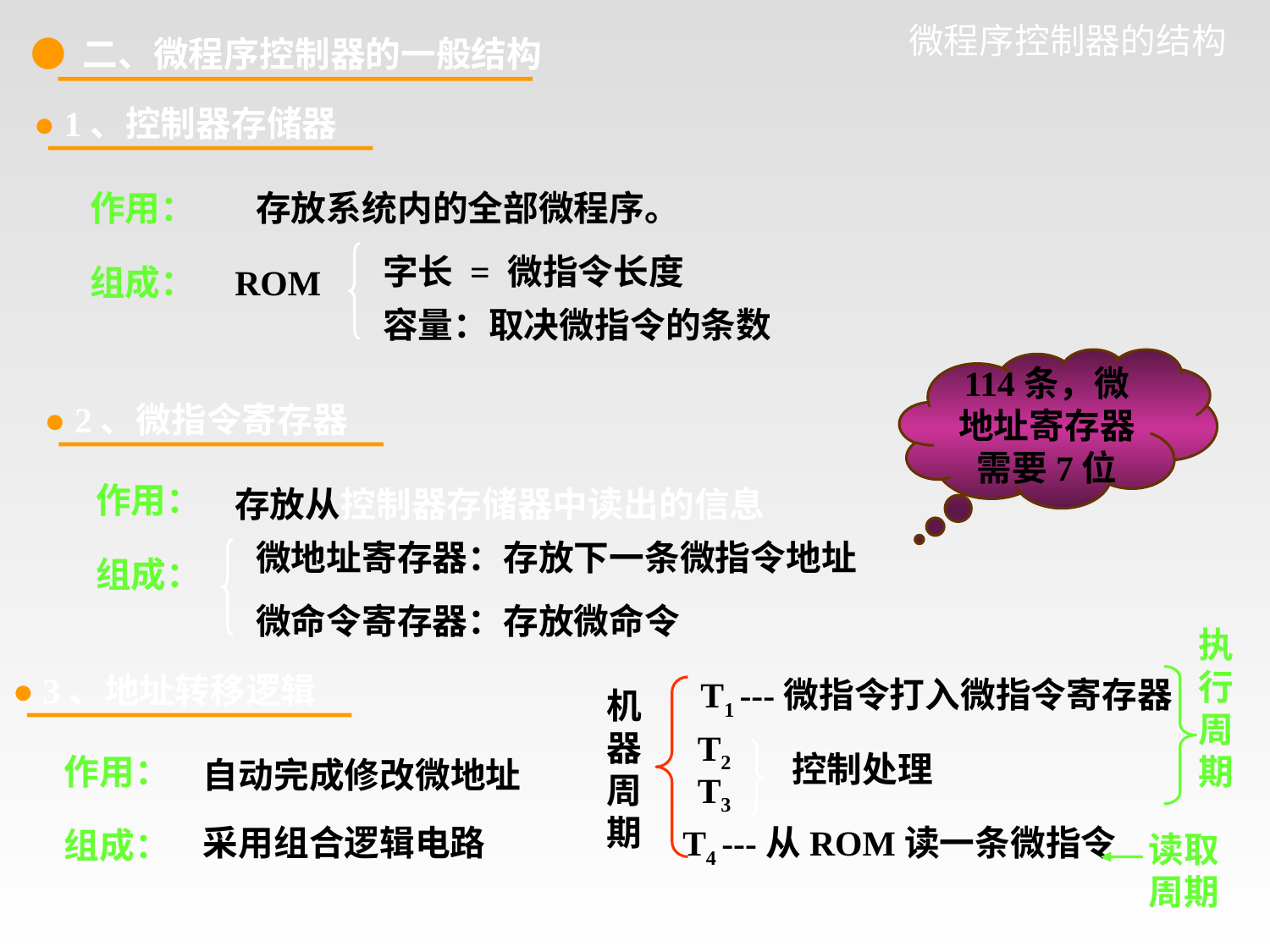

# 微程序控制器的结构
● 二、微程序控制器的一般结构

● 1、控制器存储器

作用：
存放系统内的全部微程序。

字长 = 微指令长度
组成：
ROM
容量：取决微指令的条数
114条，微地址寄存器需要7位
● 2、微指令寄存器

作用：
存放从控制器存储器中读出的信息
微地址寄存器：存放下一条微指令地址

组成：
微命令寄存器：存放微命令
执行周期
● 3、地址转移逻辑

T1 ---微指令打入微指令寄存器

机器周期

T2

控制处理
T3
作用：
自动完成修改微地址
采用组合逻辑电路
T4 ---从ROM读一条微指令
组成：
读取周期